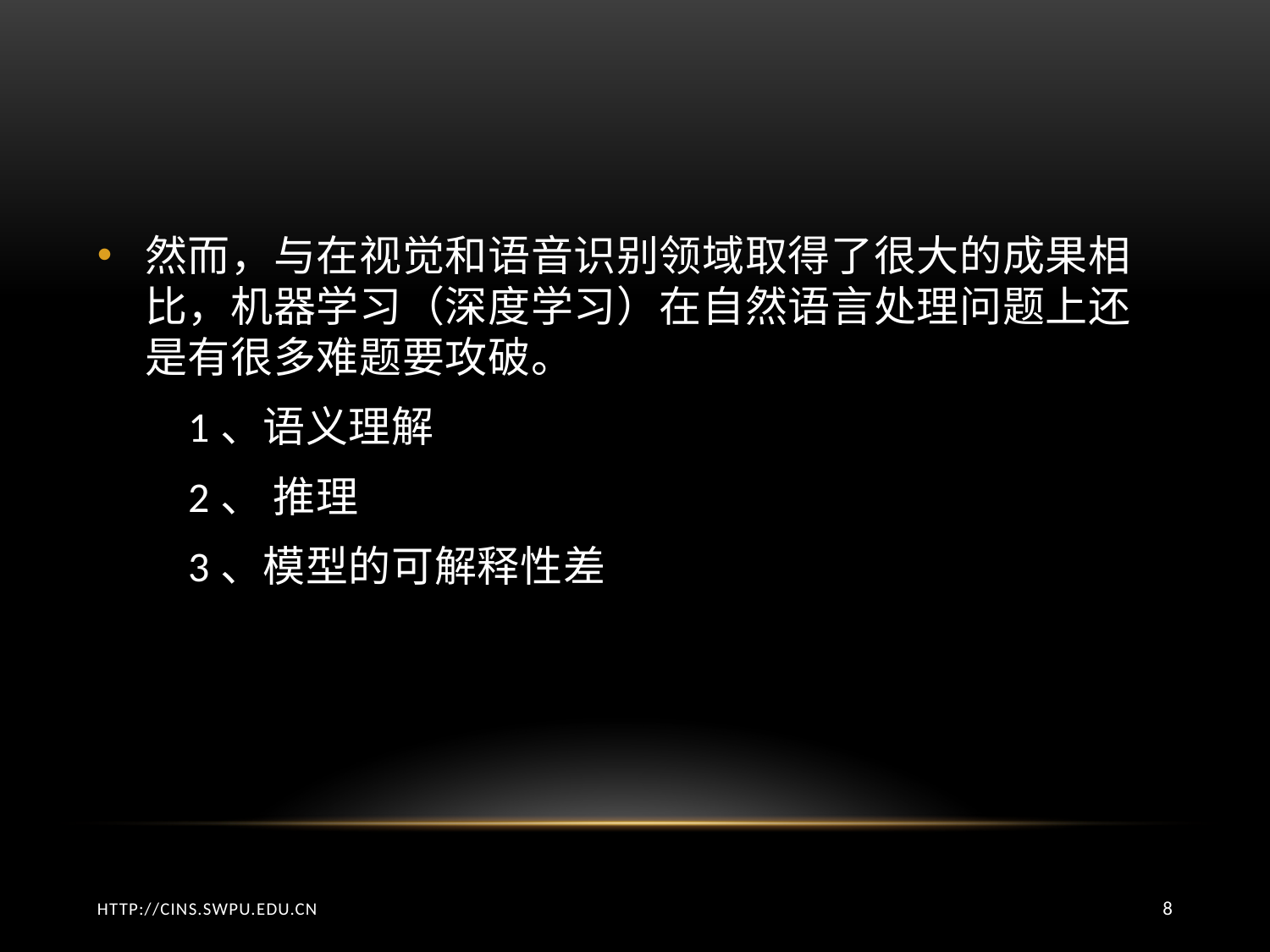

然而，与在视觉和语音识别领域取得了很大的成果相比，机器学习（深度学习）在自然语言处理问题上还是有很多难题要攻破。
         1、语义理解
         2、 推理
         3、模型的可解释性差

http://cins.swpu.edu.cn
8